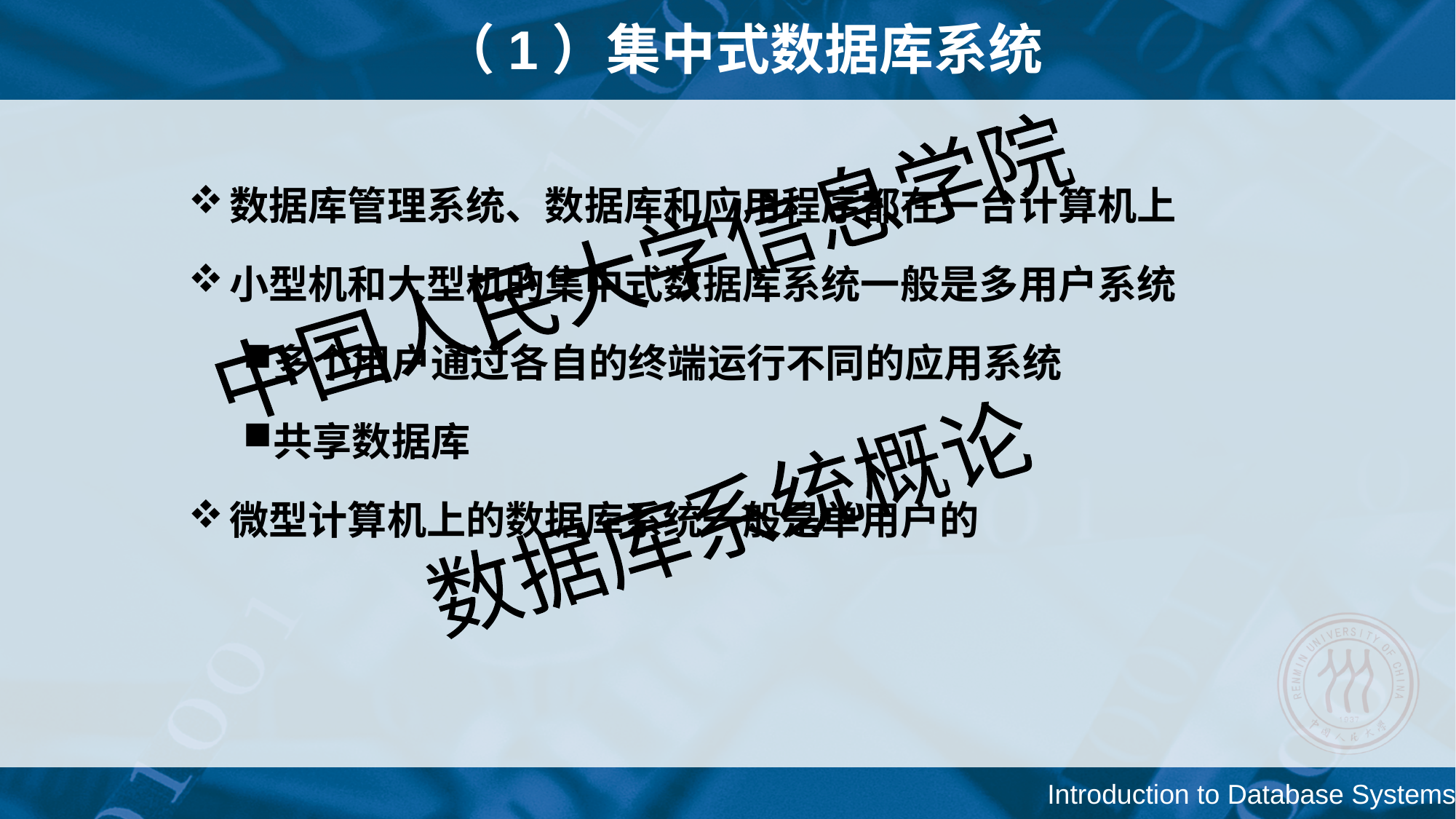

# （1）集中式数据库系统
数据库管理系统、数据库和应用程序都在一台计算机上
小型机和大型机的集中式数据库系统一般是多用户系统
多个用户通过各自的终端运行不同的应用系统
共享数据库
微型计算机上的数据库系统一般是单用户的